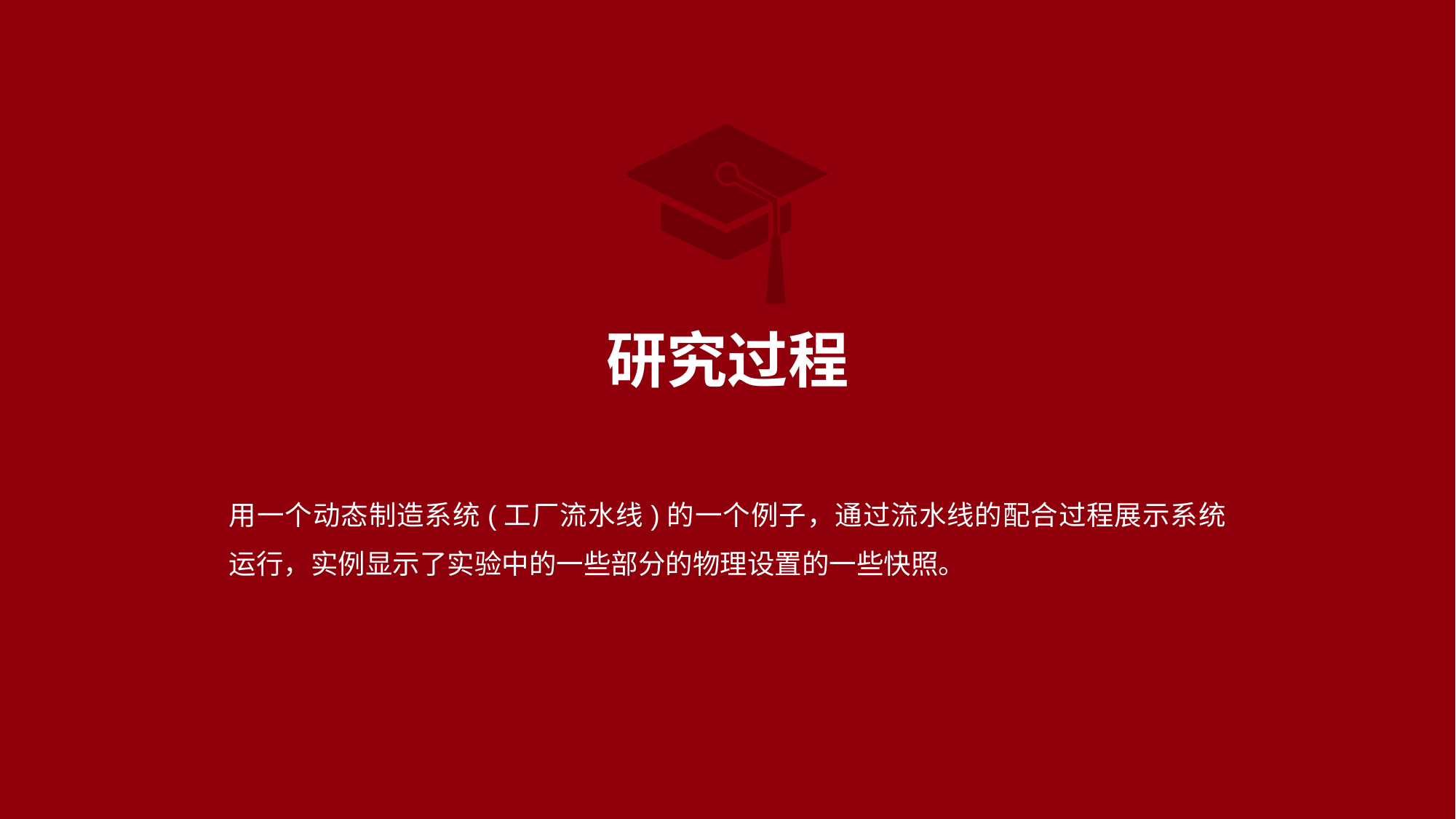

# 研究过程
用一个动态制造系统(工厂流水线)的一个例子，通过流水线的配合过程展示系统运行，实例显示了实验中的一些部分的物理设置的一些快照。